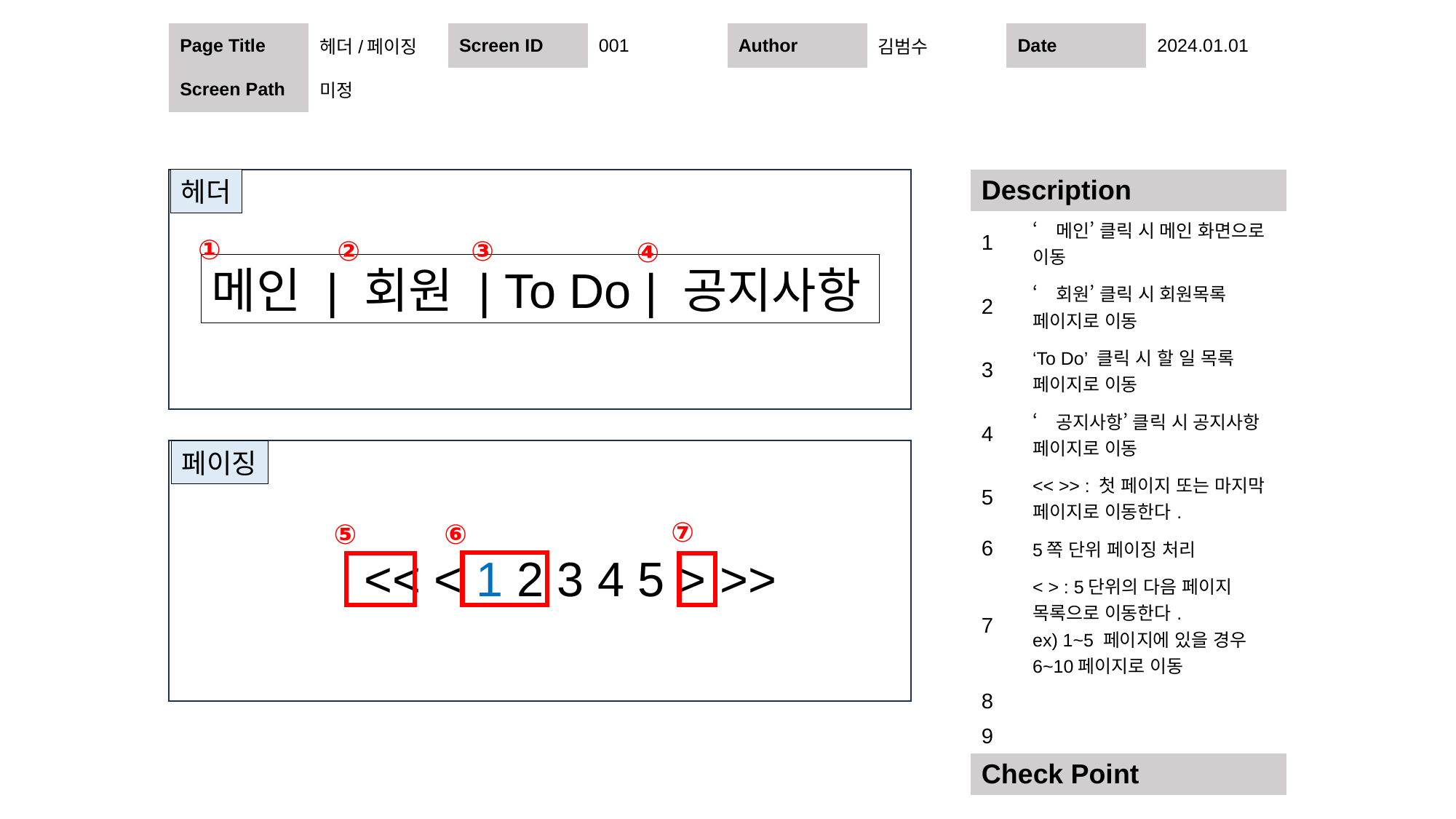

| Page Title | 헤더/페이징 | Screen ID | 001 | Author | 김범수 | Date | 2024.01.01 |
| --- | --- | --- | --- | --- | --- | --- | --- |
| Screen Path | 미정 |  |  |  |  |  |  |

헤더
①
②
③
④
메인 | 회원 | To Do | 공지사항
| Description |  |
| --- | --- |
| 1 | ‘메인’ 클릭 시 메인 화면으로 이동 |
| 2 | ‘회원’ 클릭 시 회원목록 페이지로 이동 |
| 3 | ‘To Do’ 클릭 시 할 일 목록 페이지로 이동 |
| 4 | ‘공지사항’ 클릭 시 공지사항 페이지로 이동 |
| 5 | << >> : 첫 페이지 또는 마지막 페이지로 이동한다. |
| 6 | 5쪽 단위 페이징 처리 |
| 7 | < > : 5단위의 다음 페이지 목록으로 이동한다. ex) 1~5 페이지에 있을 경우 6~10페이지로 이동 |
| 8 |  |
| 9 |  |
| Check Point |  |
|  |  |

페이징
⑦
⑤
⑥
<< < 1 2 3 4 5 > >>